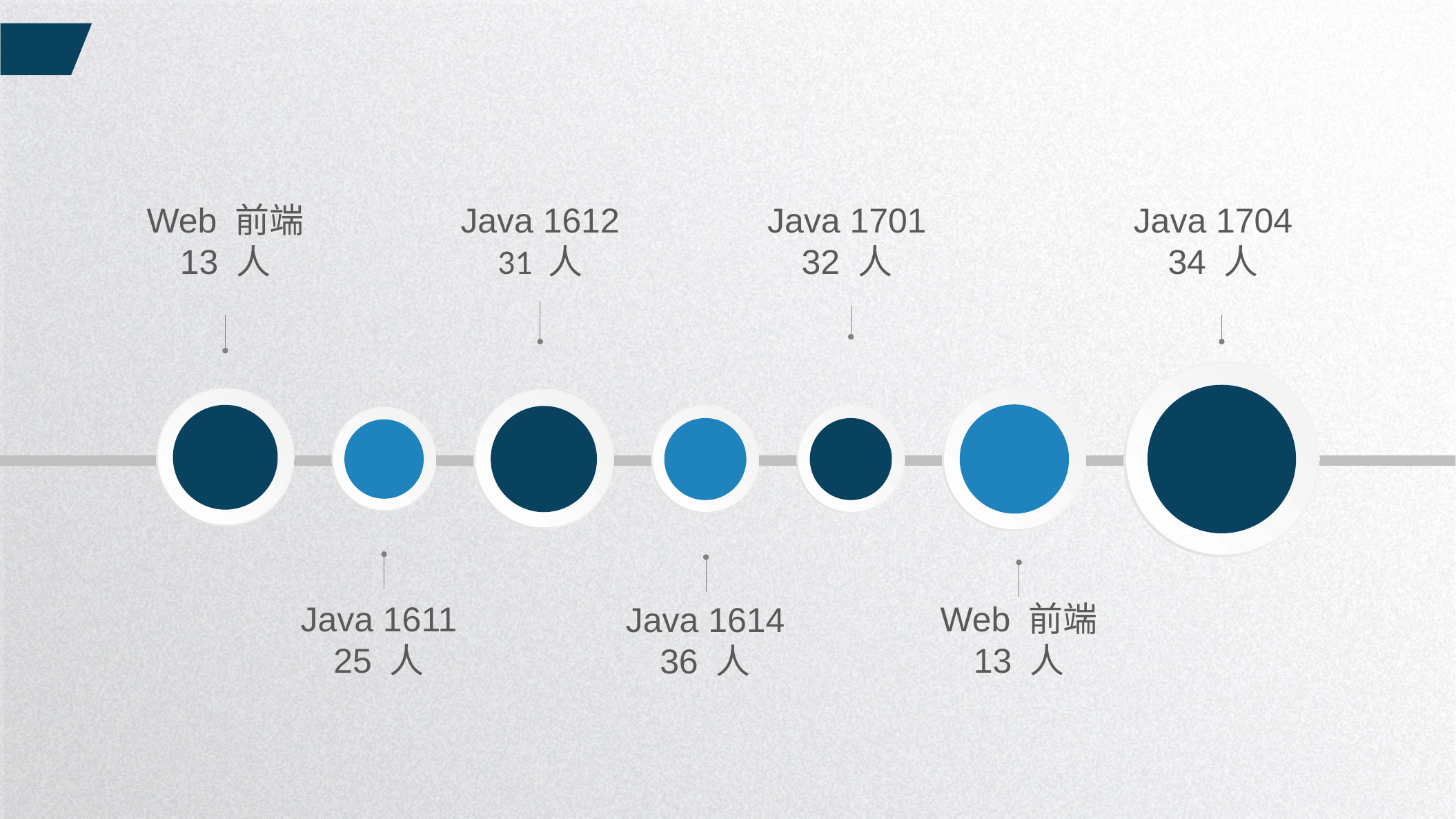

Web 前端
13 人
Java 1612
31 人
Java 1701
32 人
Java 1704
34 人

Java 1611
25 人
Java 1614
36 人
Web 前端
13 人